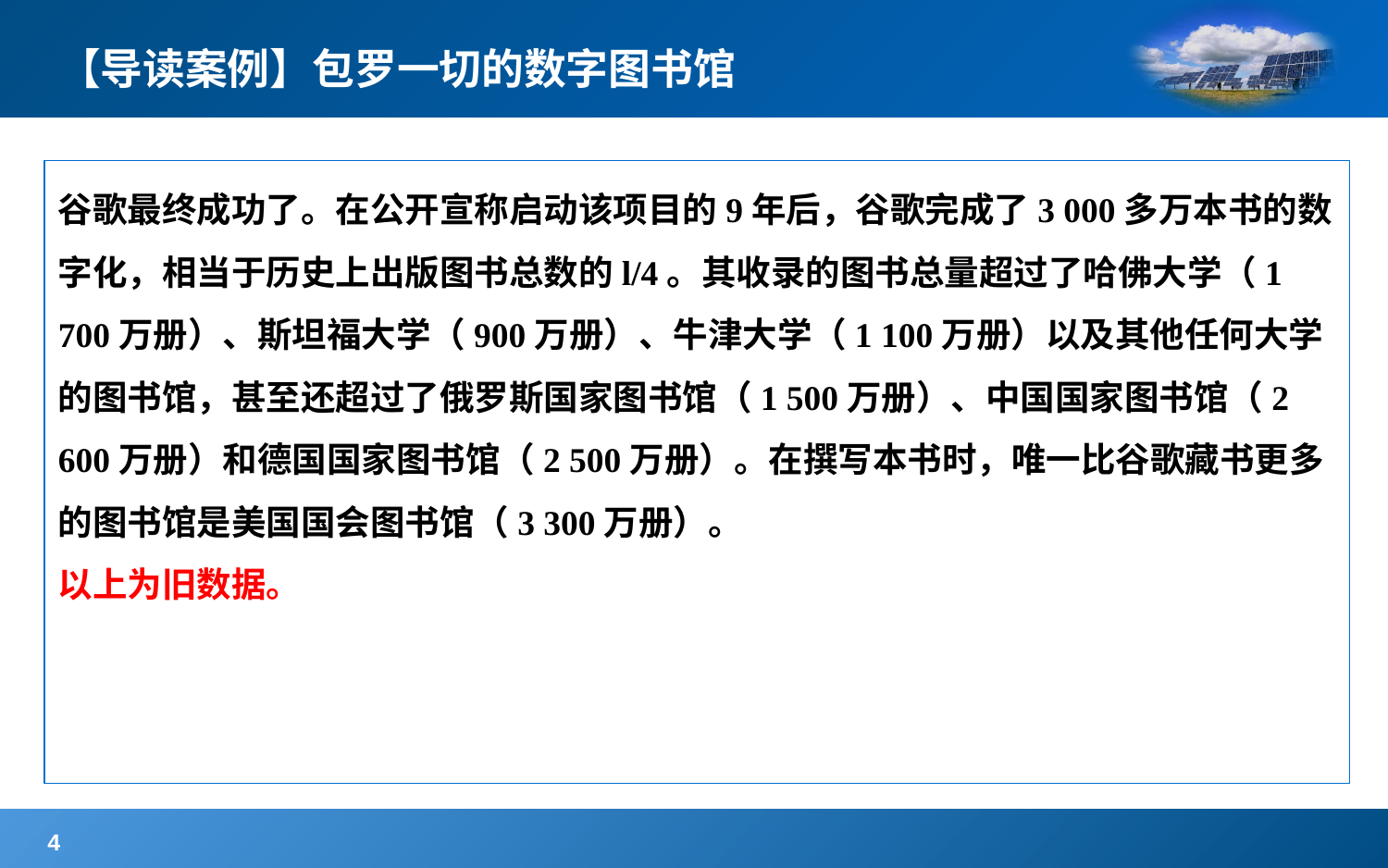

# 【导读案例】包罗一切的数字图书馆
谷歌最终成功了。在公开宣称启动该项目的9年后，谷歌完成了3 000多万本书的数字化，相当于历史上出版图书总数的l/4。其收录的图书总量超过了哈佛大学（1 700万册）、斯坦福大学（900万册）、牛津大学（1 100万册）以及其他任何大学的图书馆，甚至还超过了俄罗斯国家图书馆（1 500万册）、中国国家图书馆（2 600万册）和德国国家图书馆（2 500万册）。在撰写本书时，唯一比谷歌藏书更多的图书馆是美国国会图书馆（3 300万册）。
以上为旧数据。